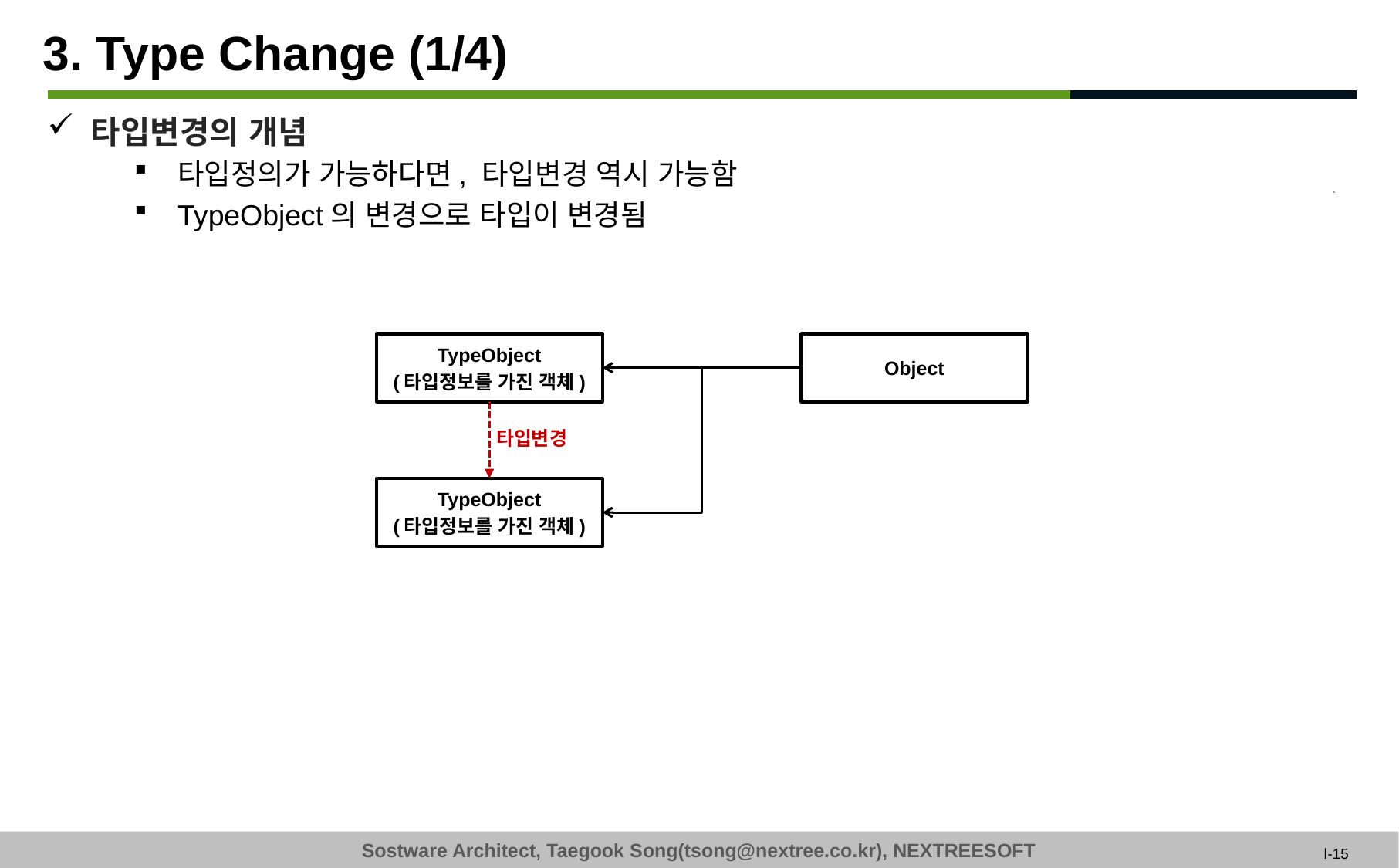

# 3. Type Change (1/4)
타입변경의 개념
타입정의가 가능하다면, 타입변경 역시 가능함
TypeObject의 변경으로 타입이 변경됨
TypeObject
(타입정보를 가진 객체)
Object
타입변경
TypeObject
(타입정보를 가진 객체)